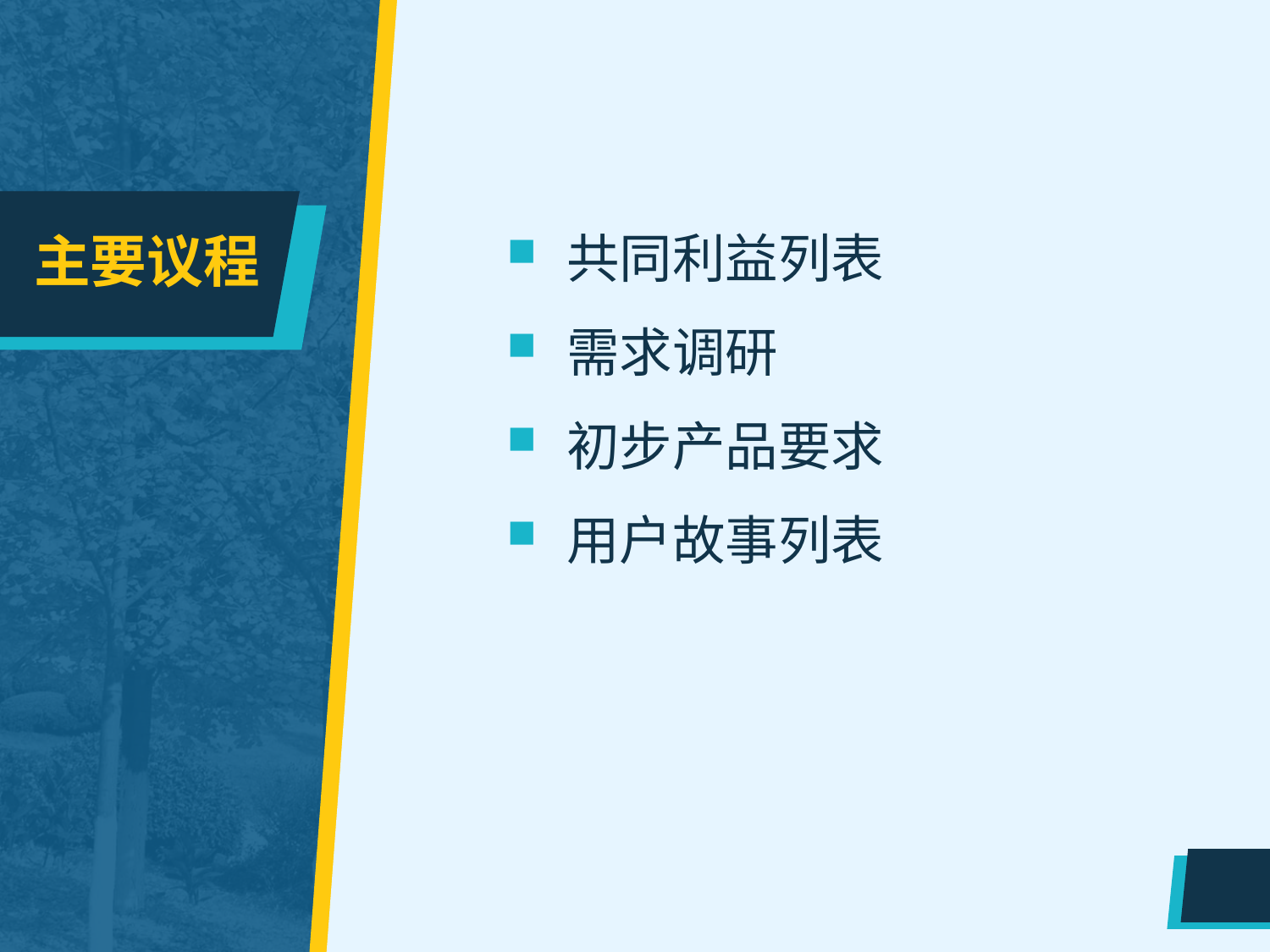

# 主要议程
共同利益列表
需求调研
初步产品要求
用户故事列表
2